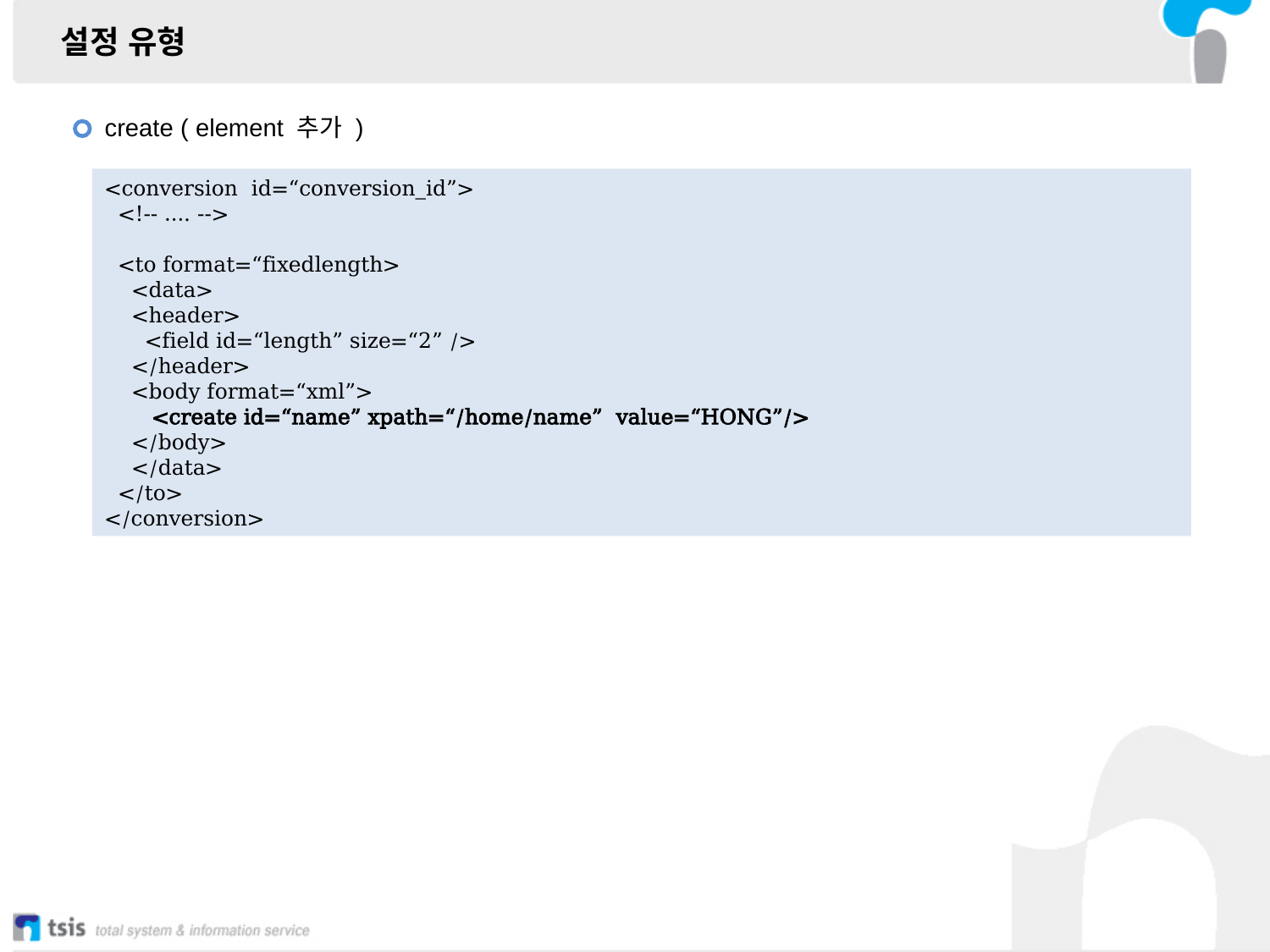

설정 유형
create ( element 추가 )

<conversion  id=“conversion_id”>
  <!-- …. -->

  <to format=“fixedlength>
    <data>
    <header>
      <field id=“length” size=“2” />
    </header>
    <body format=“xml”>
       <create id=“name” xpath=“/home/name”  value=“HONG”/>
    </body>
    </data>
  </to>
</conversion>